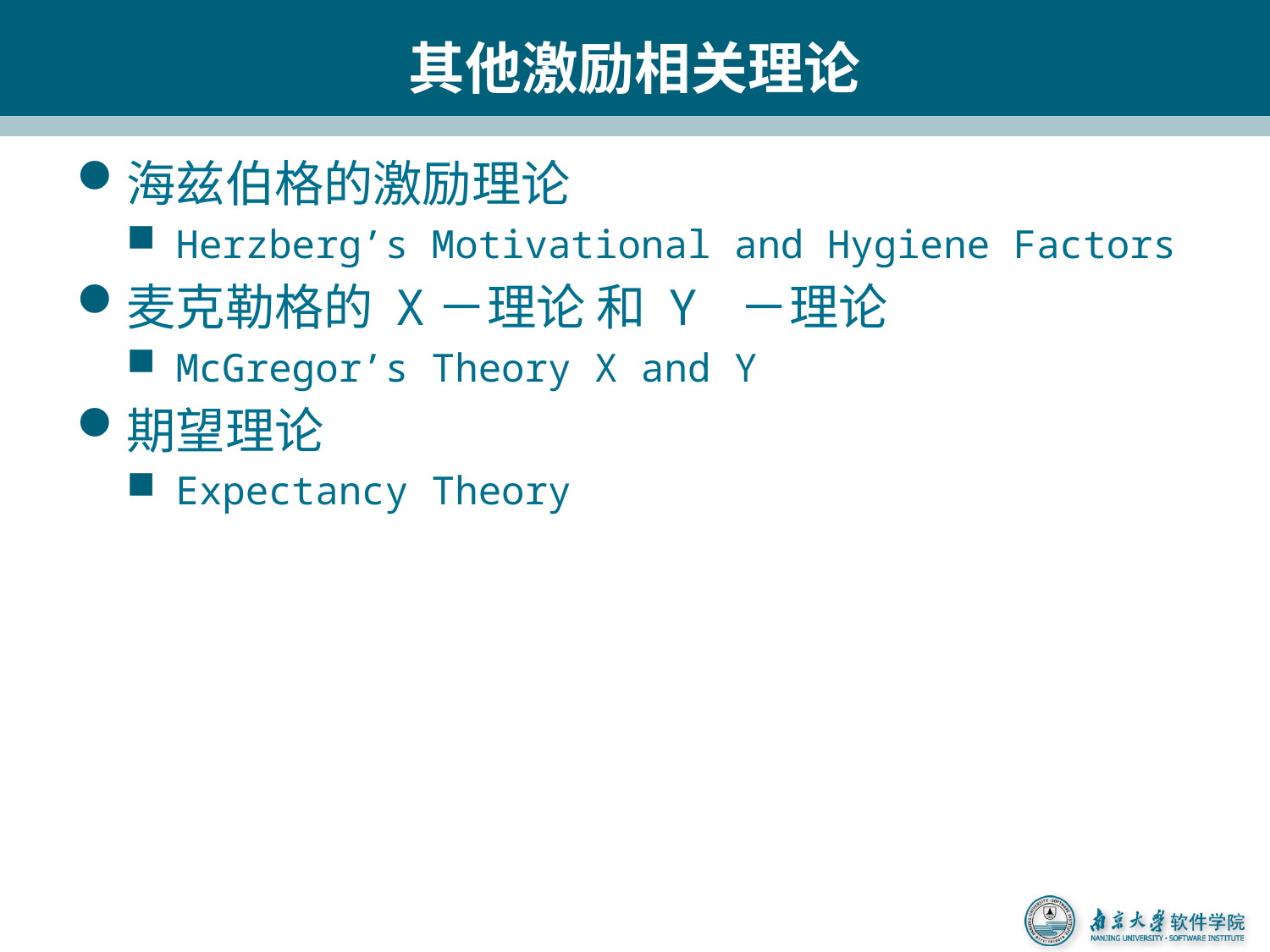

# 其他激励相关理论
海兹伯格的激励理论
Herzberg’s Motivational and Hygiene Factors
麦克勒格的 X－理论 和 Y －理论
McGregor’s Theory X and Y
期望理论
Expectancy Theory